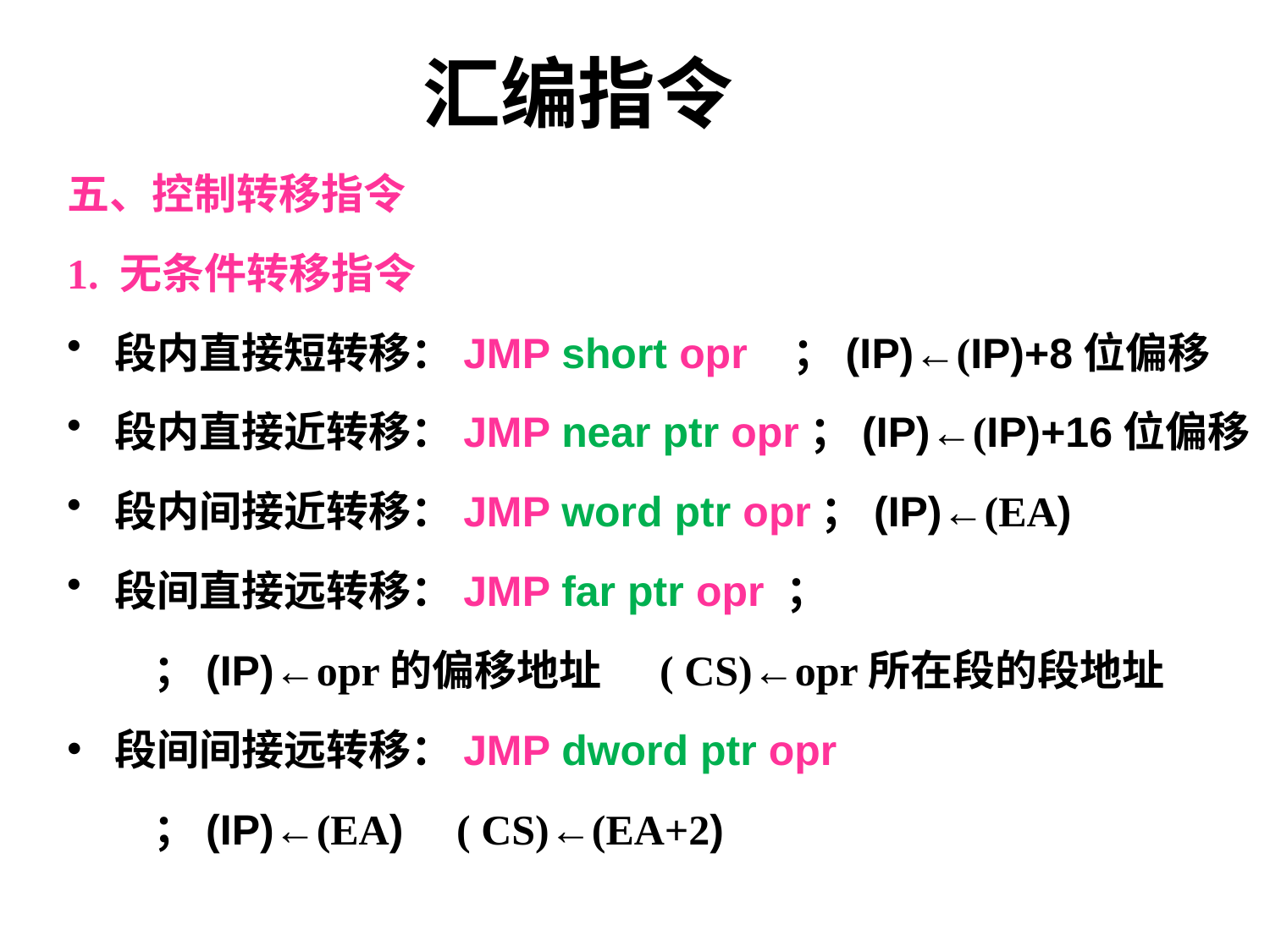

# 汇编指令
五、控制转移指令
1. 无条件转移指令
段内直接短转移：JMP short opr   ；(IP)←(IP)+8位偏移
段内直接近转移：JMP near ptr opr；(IP)←(IP)+16位偏移
段内间接近转移：JMP word ptr opr；(IP)←(EA)
段间直接远转移：JMP far ptr opr ；
        ；(IP)←opr的偏移地址     ( CS)←opr所在段的段地址
段间间接远转移：JMP dword ptr opr
        ；(IP)←(EA)     ( CS)←(EA+2)